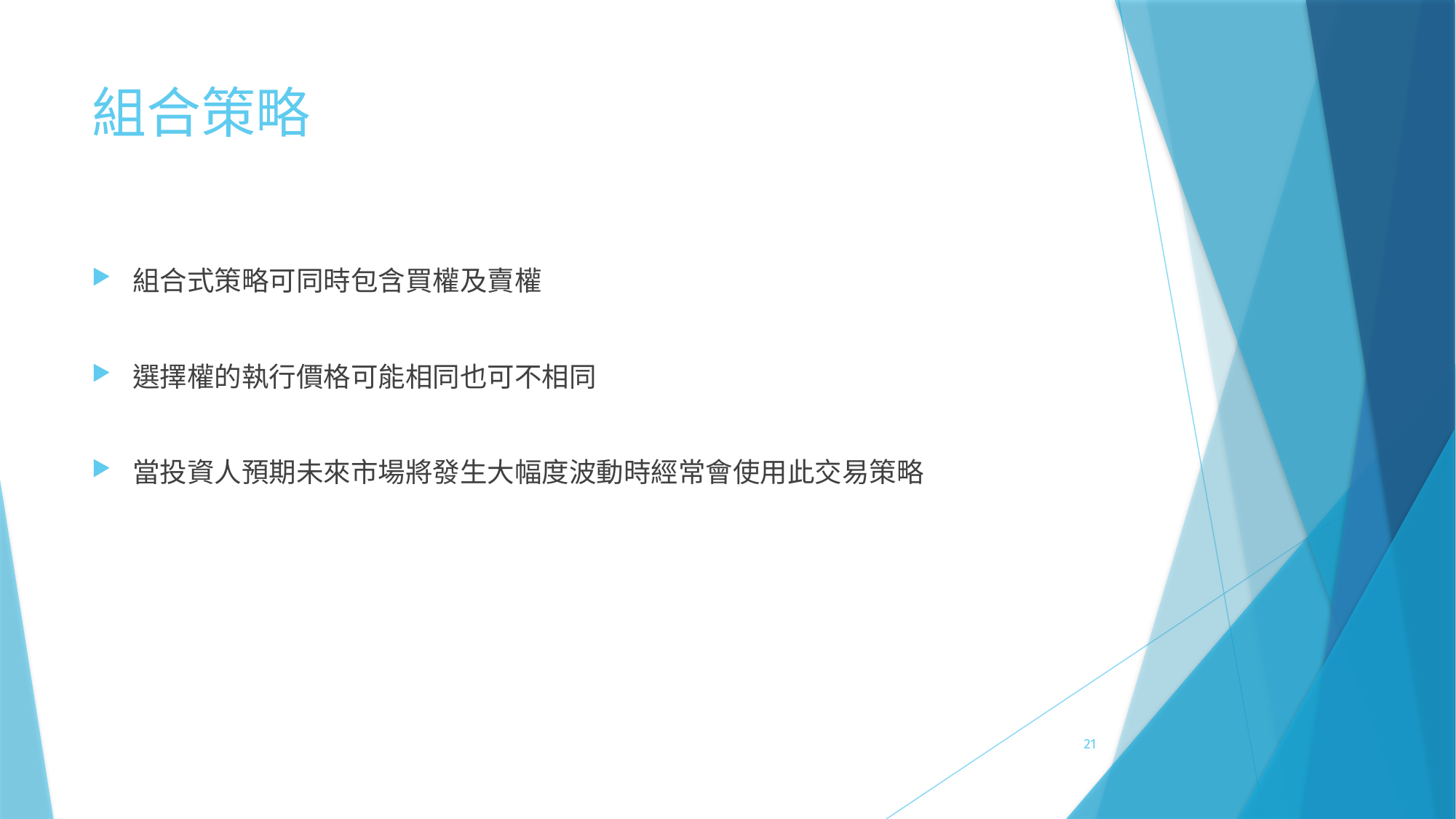

# 組合策略
組合式策略可同時包含買權及賣權

選擇權的執行價格可能相同也可不相同

當投資人預期未來市場將發生大幅度波動時經常會使用此交易策略

21